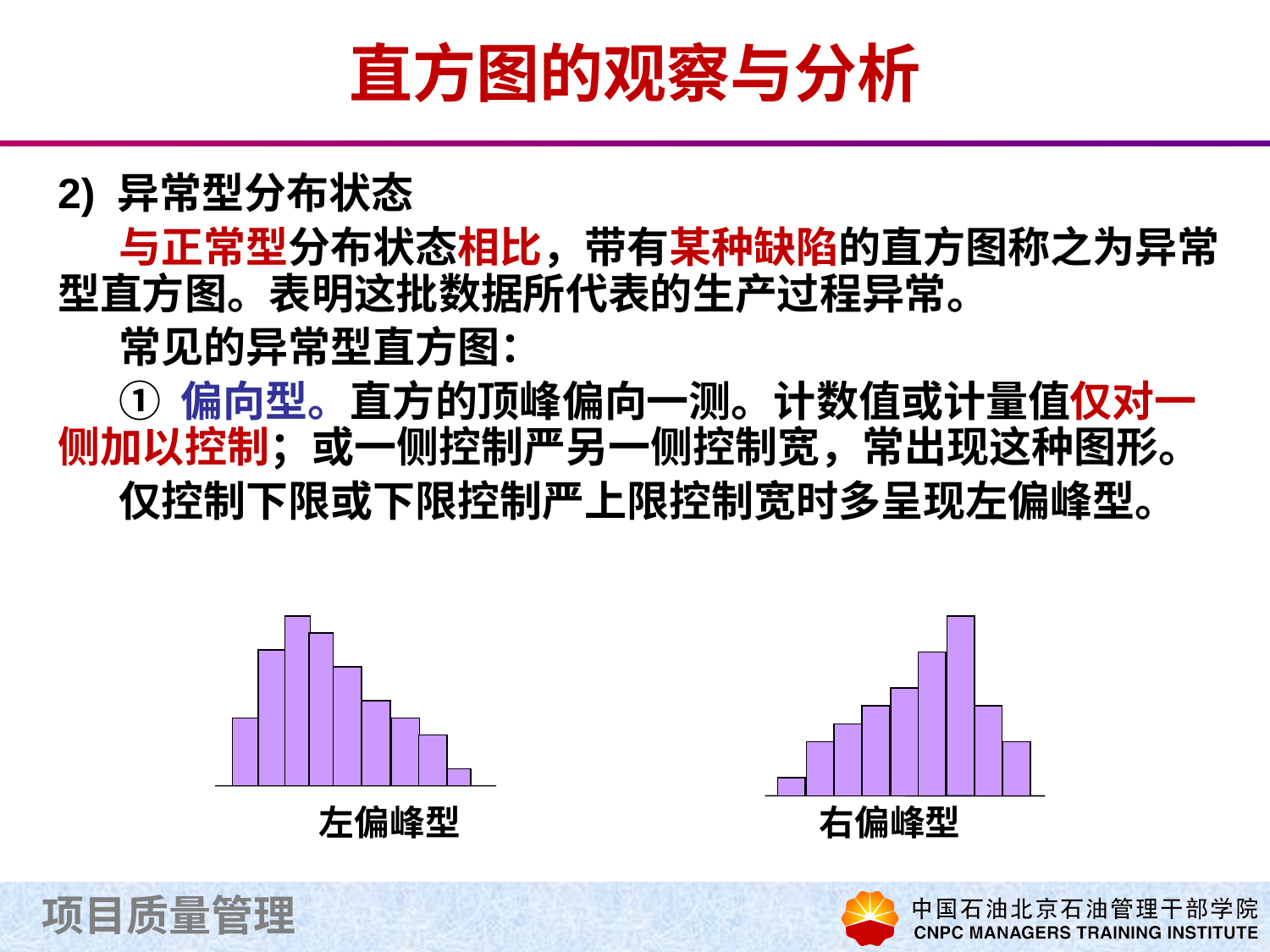

# 直方图的观察与分析
2) 异常型分布状态
与正常型分布状态相比，带有某种缺陷的直方图称之为异常型直方图。表明这批数据所代表的生产过程异常。
常见的异常型直方图：
① 偏向型。直方的顶峰偏向一测。计数值或计量值仅对一侧加以控制；或一侧控制严另一侧控制宽，常出现这种图形。
仅控制下限或下限控制严上限控制宽时多呈现左偏峰型。

左偏峰型
右偏峰型